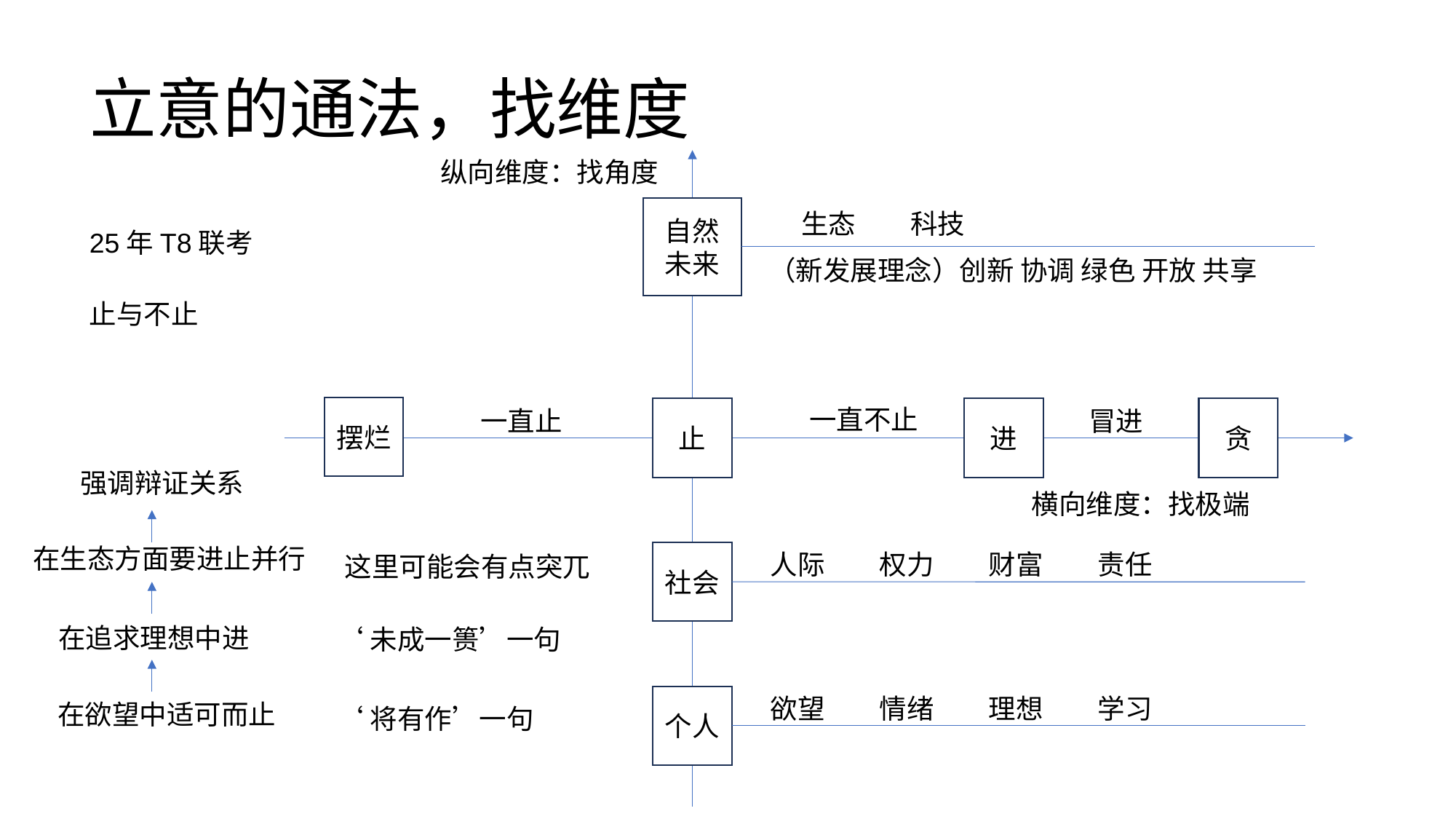

# 立意的通法，找维度
纵向维度：找角度
自然未来
生态	科技
25年T8联考
（新发展理念）创新 协调 绿色 开放 共享
止与不止
摆烂
一直不止
一直止
止
进
冒进
贪
强调辩证关系
横向维度：找极端
在生态方面要进止并行
社会
人际	权力	财富	责任
这里可能会有点突兀
在追求理想中进
‘未成一篑’一句
个人
欲望	情绪	理想	学习
在欲望中适可而止
‘将有作’一句